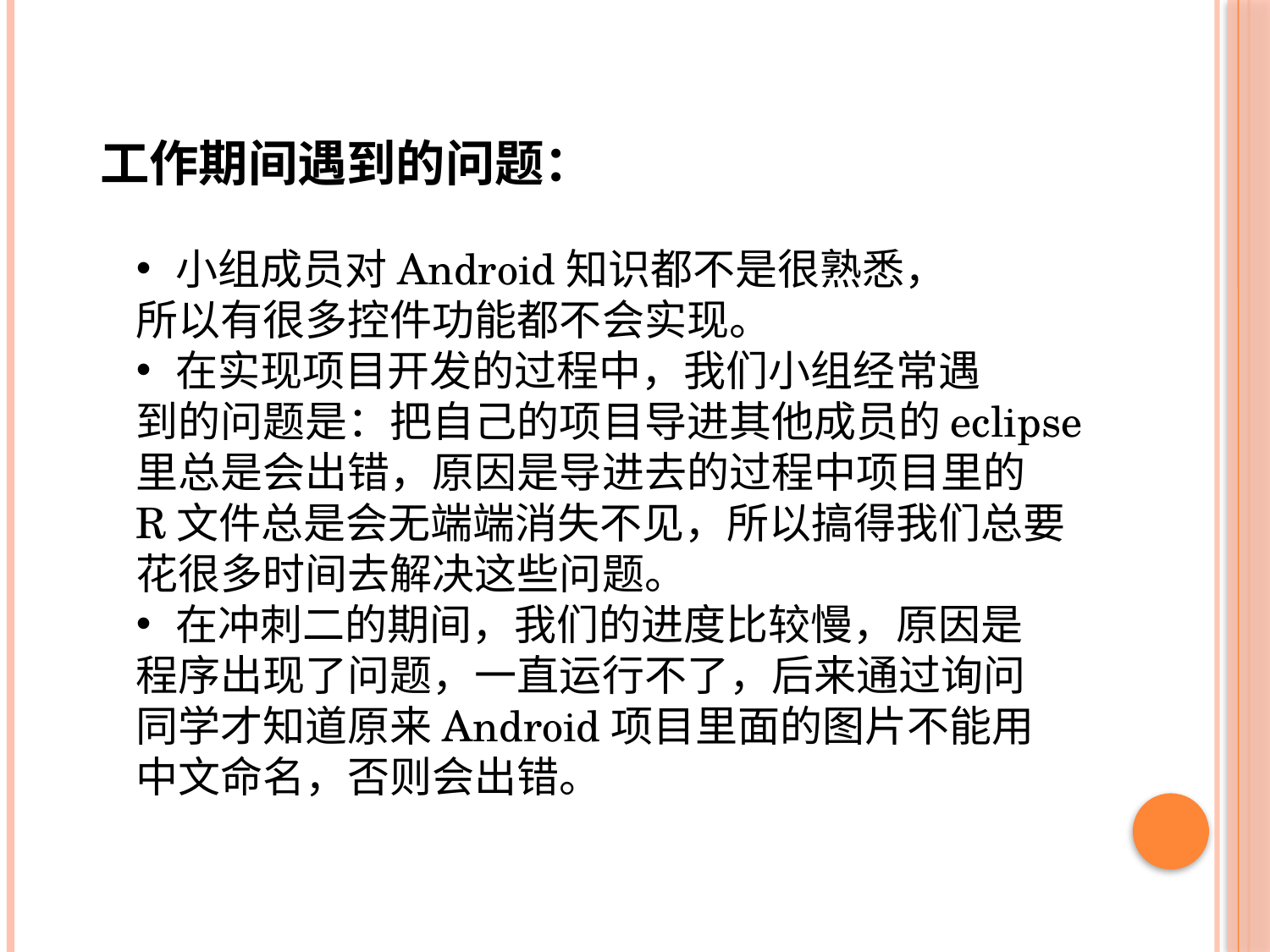

工作期间遇到的问题：
小组成员对Android知识都不是很熟悉，
所以有很多控件功能都不会实现。
在实现项目开发的过程中，我们小组经常遇
到的问题是：把自己的项目导进其他成员的eclipse
里总是会出错，原因是导进去的过程中项目里的
R文件总是会无端端消失不见，所以搞得我们总要
花很多时间去解决这些问题。
在冲刺二的期间，我们的进度比较慢，原因是
程序出现了问题，一直运行不了，后来通过询问
同学才知道原来Android项目里面的图片不能用
中文命名，否则会出错。